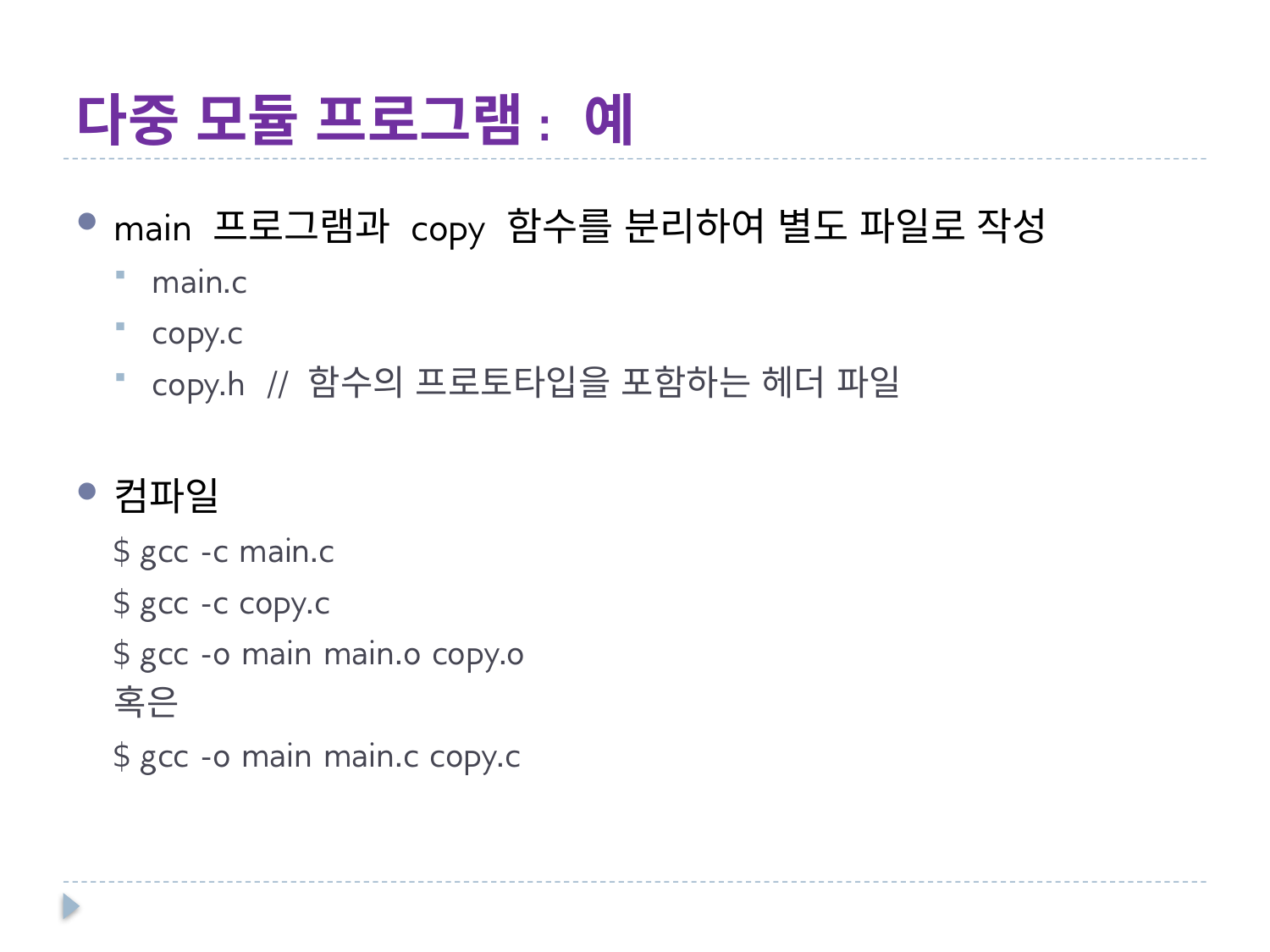

# 다중 모듈 프로그램: 예
main 프로그램과 copy 함수를 분리하여 별도 파일로 작성
main.c
copy.c
copy.h  // 함수의 프로토타입을 포함하는 헤더 파일

컴파일
$ gcc -c main.c
$ gcc -c copy.c
$ gcc -o main main.o copy.o
혹은
$ gcc -o main main.c copy.c